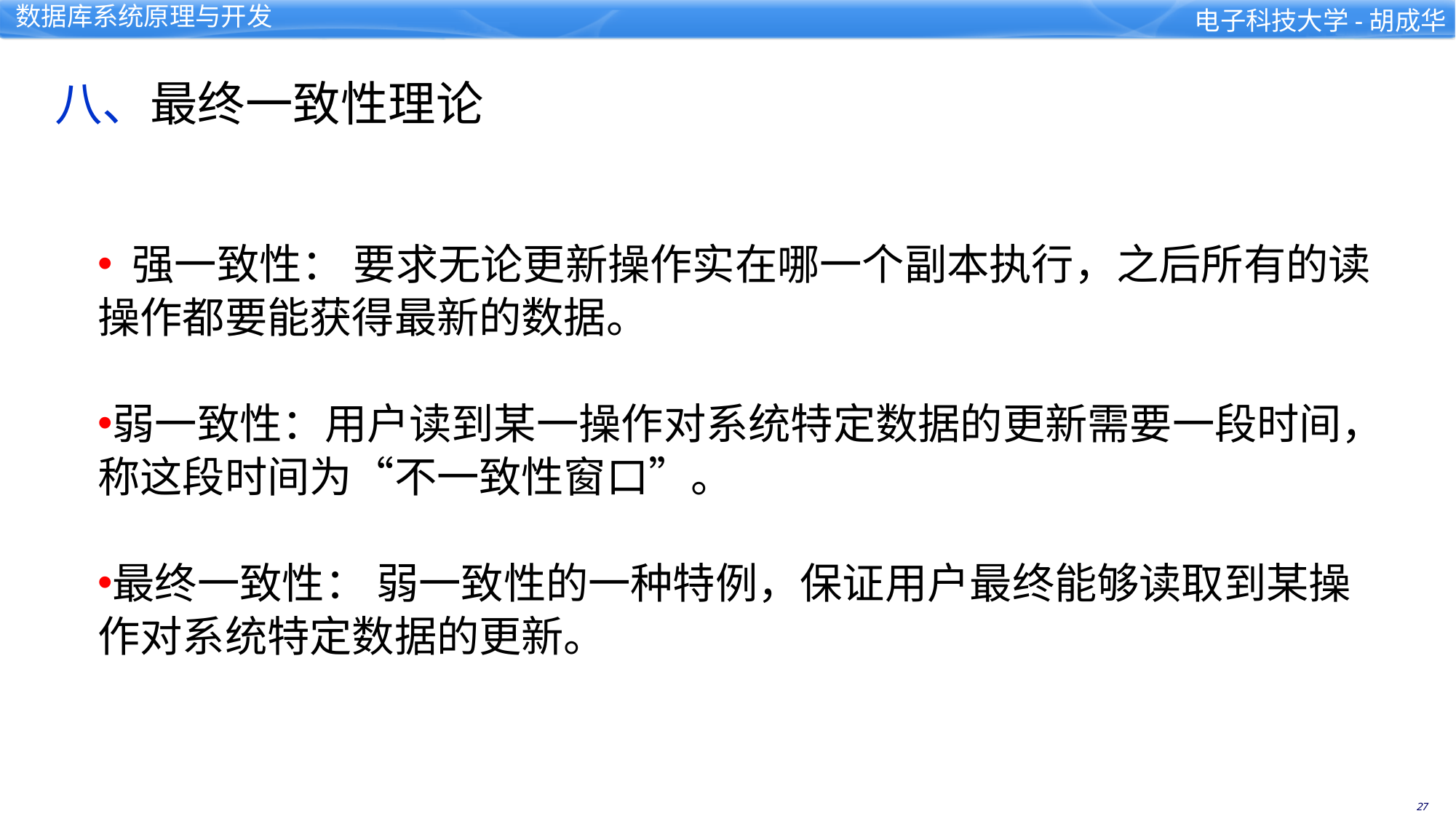

八、最终一致性理论

 强一致性： 要求无论更新操作实在哪一个副本执行，之后所有的读操作都要能获得最新的数据。

弱一致性：用户读到某一操作对系统特定数据的更新需要一段时间，称这段时间为“不一致性窗口”。

最终一致性： 弱一致性的一种特例，保证用户最终能够读取到某操作对系统特定数据的更新。